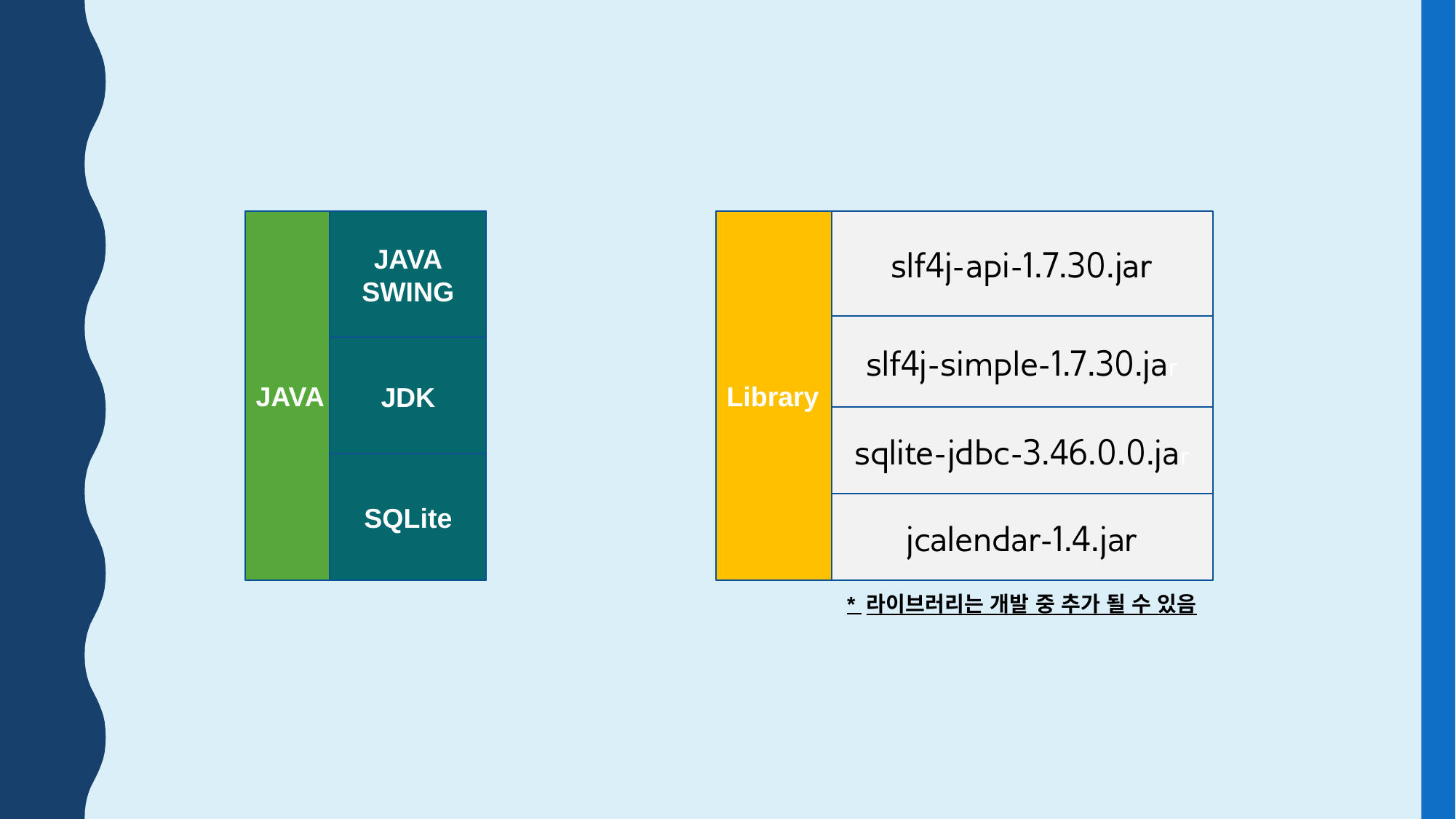

JAVA
JAVA
SWING
JDK
SQLite
slf4j-api-1.7.30.jar
Library
slf4j-simple-1.7.30.jar
sqlite-jdbc-3.46.0.0.jar
jcalendar-1.4.jar
* 라이브러리는 개발 중 추가 될 수 있음